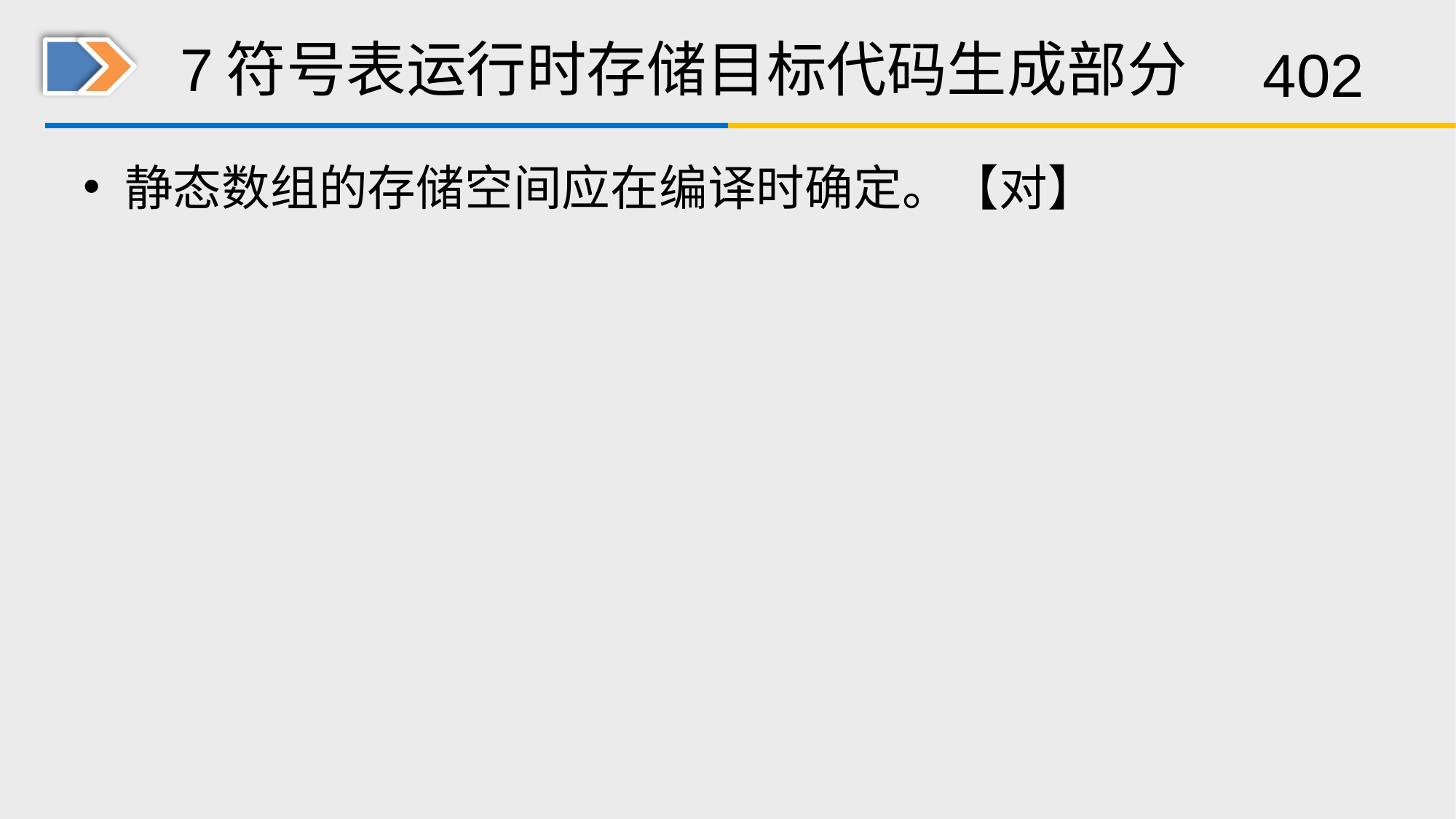

# 7符号表运行时存储目标代码生成部分
402
静态数组的存储空间应在编译时确定。【对】